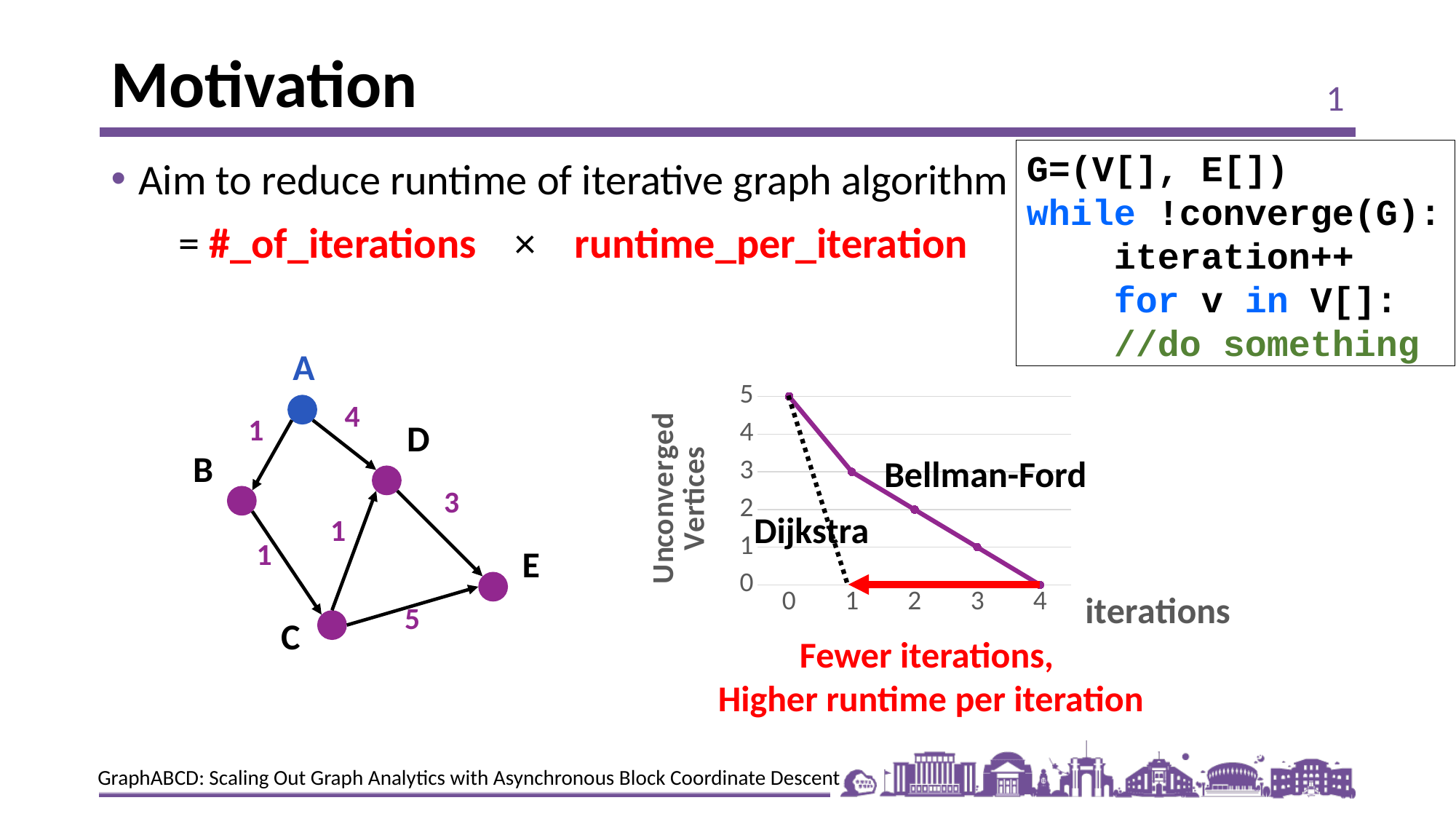

# Motivation
1
G=(V[], E[])
while !converge(G):
    iteration++
    for v in V[]:
    //do something
Aim to reduce runtime of iterative graph algorithm
       = #_of_iterations    ×    runtime_per_iteration
A
4

1
D
B

3

1
1
E

5
C

### Chart

| Category | 系列 1 |
|---|---|
| 0 | 5.0 |
| 1 | 3.0 |
| 2 | 2.0 |
| 3 | 1.0 |
| 4 | 0.0 |
Bellman-Ford

Dijkstra
Fewer iterations,
Higher runtime per iteration
GraphABCD: Scaling Out Graph Analytics with Asynchronous Block Coordinate Descent